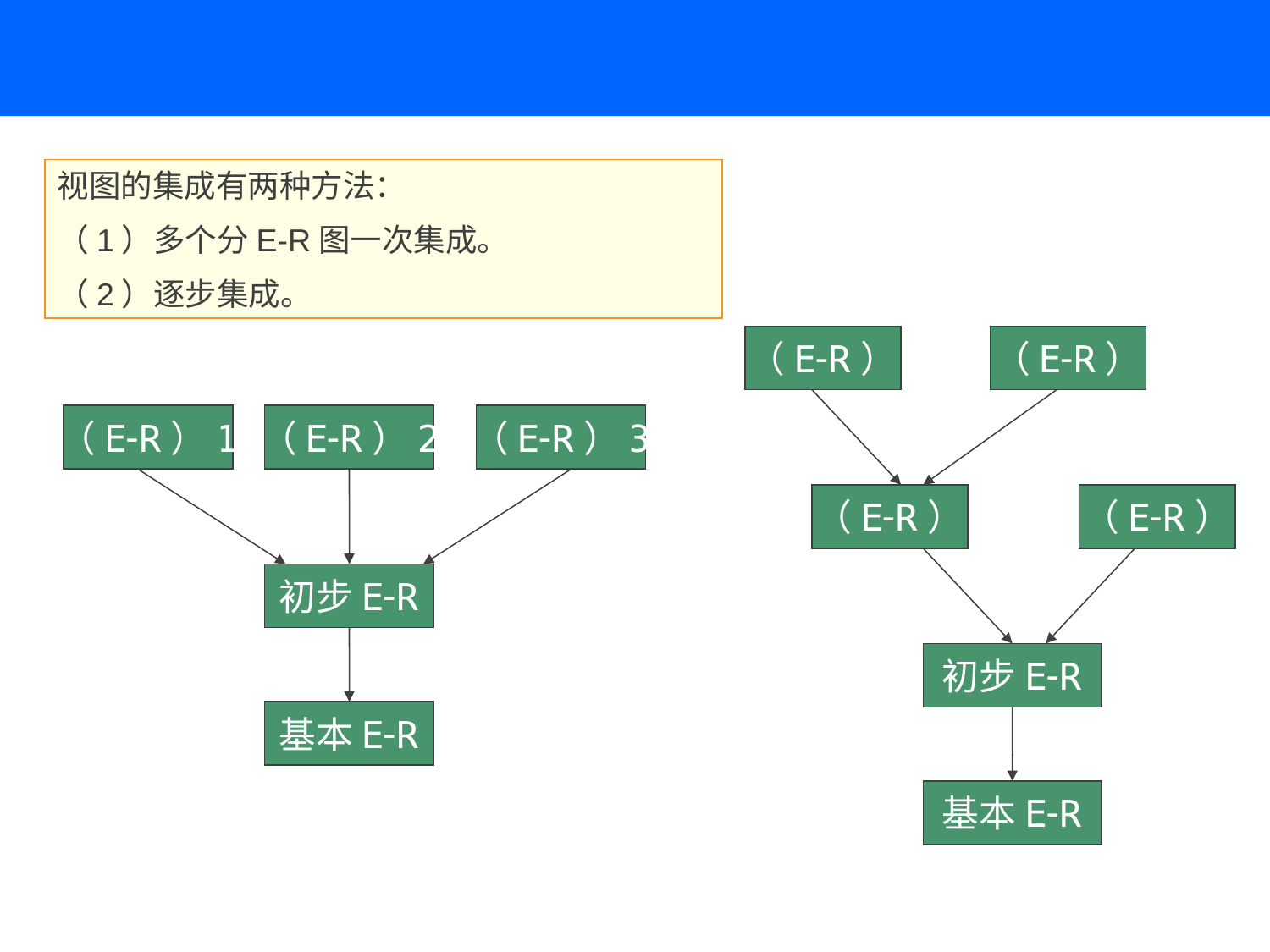

#
视图的集成有两种方法：
（1）多个分E-R图一次集成。
（2）逐步集成。
（E-R）
（E-R）

（E-R）
（E-R）

初步E-R

基本E-R
（E-R）1
（E-R）2
（E-R）3

初步E-R

基本E-R